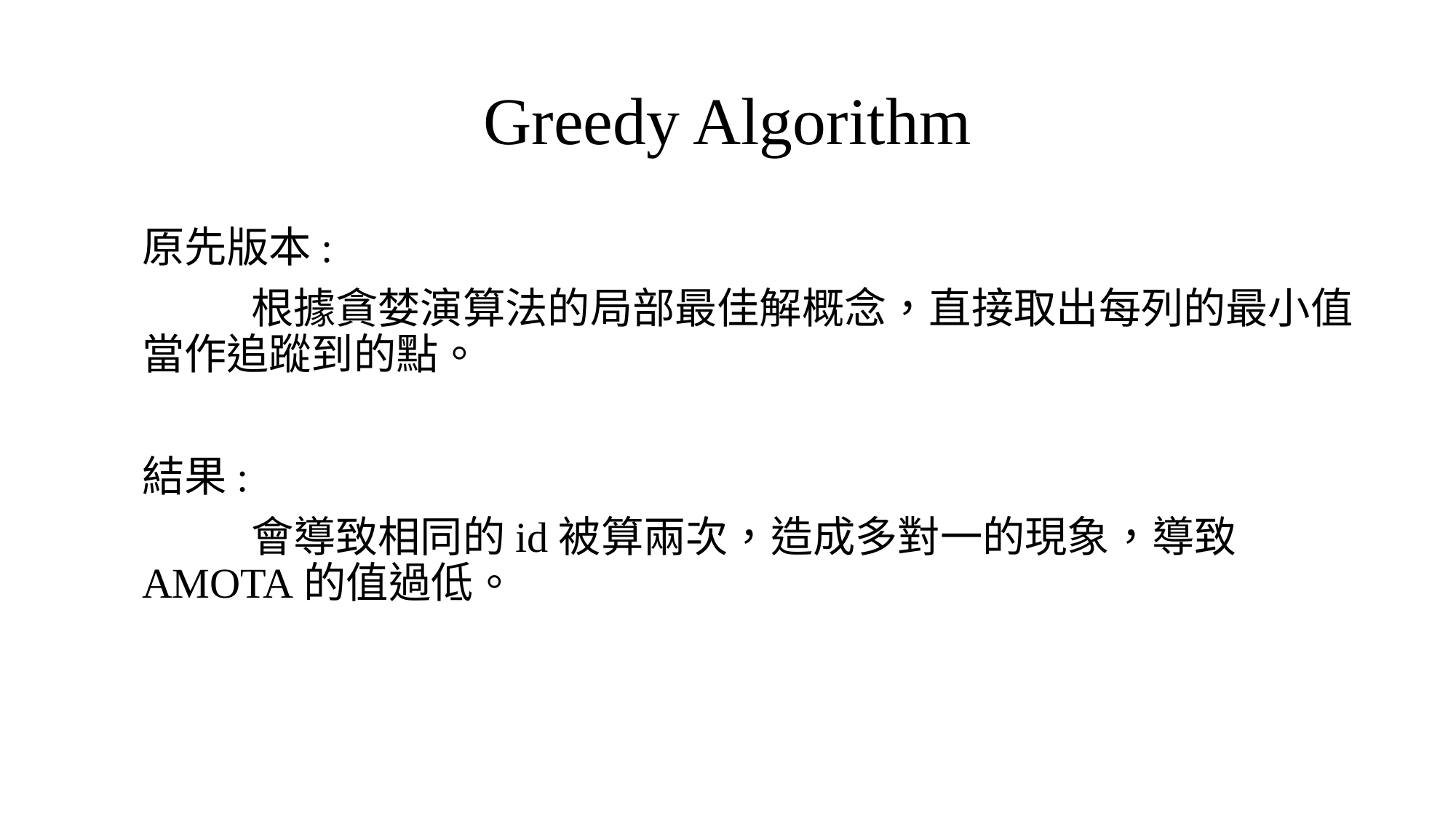

# Greedy Algorithm
原先版本:
	根據貪婪演算法的局部最佳解概念，直接取出每列的最小值當作追蹤到的點。

結果:
	會導致相同的id被算兩次，造成多對一的現象，導致AMOTA的值過低。